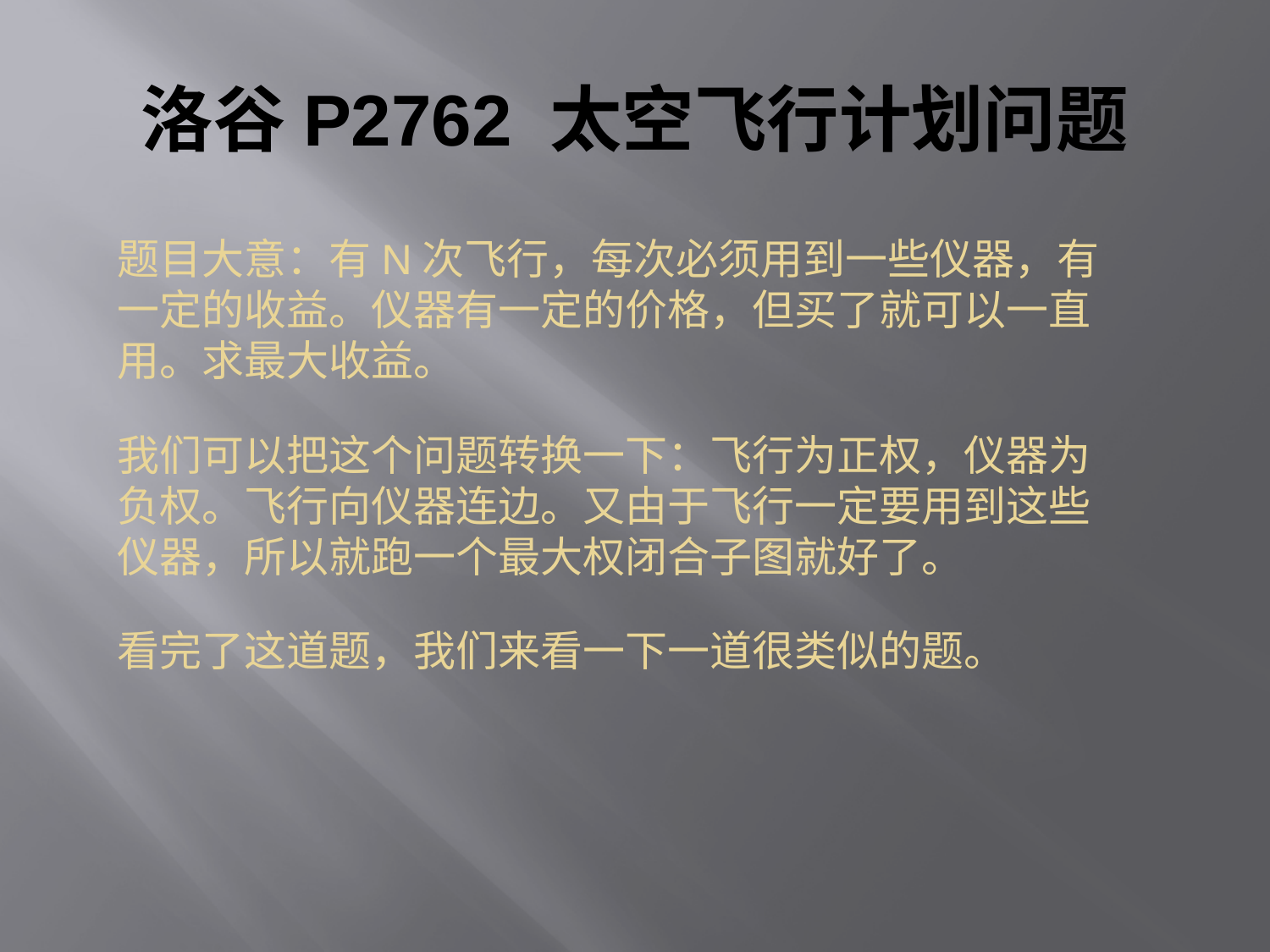

# 洛谷P2762 太空飞行计划问题
题目大意：有N次飞行，每次必须用到一些仪器，有一定的收益。仪器有一定的价格，但买了就可以一直用。求最大收益。
我们可以把这个问题转换一下：飞行为正权，仪器为负权。飞行向仪器连边。又由于飞行一定要用到这些仪器，所以就跑一个最大权闭合子图就好了。
看完了这道题，我们来看一下一道很类似的题。